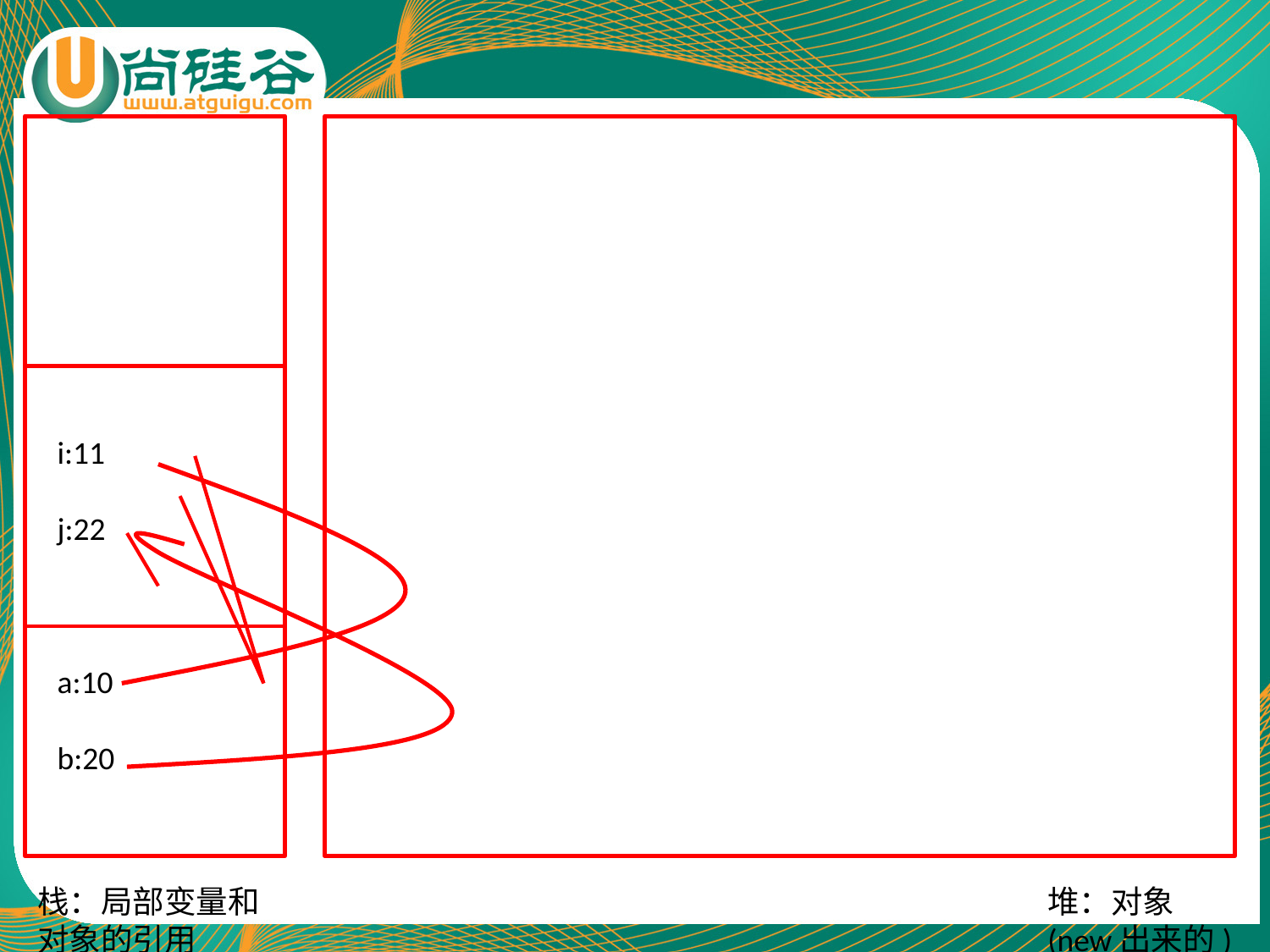

add
i:11

j:22

a:10

b:20
main
栈：局部变量和对象的引用
堆：对象(new出来的)